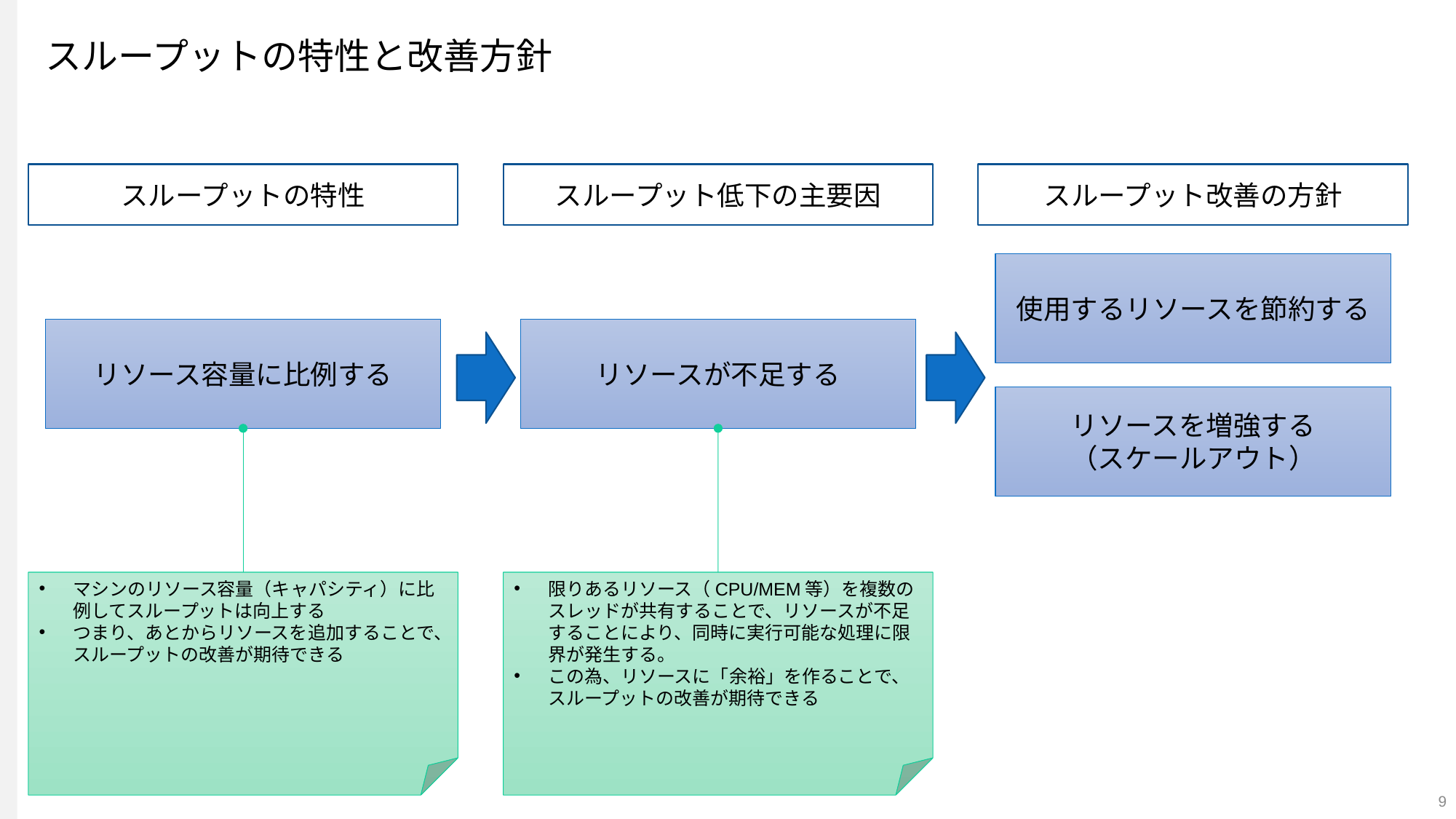

# スループットの特性と改善方針

スループットの特性
スループット低下の主要因
スループット改善の方針
使用するリソースを節約する
リソース容量に比例する
リソースが不足する

リソースを増強する
（スケールアウト）
マシンのリソース容量（キャパシティ）に比例してスループットは向上する
つまり、あとからリソースを追加することで、スループットの改善が期待できる

限りあるリソース（CPU/MEM等）を複数のスレッドが共有することで、リソースが不足することにより、同時に実行可能な処理に限界が発生する。
この為、リソースに「余裕」を作ることで、スループットの改善が期待できる

9